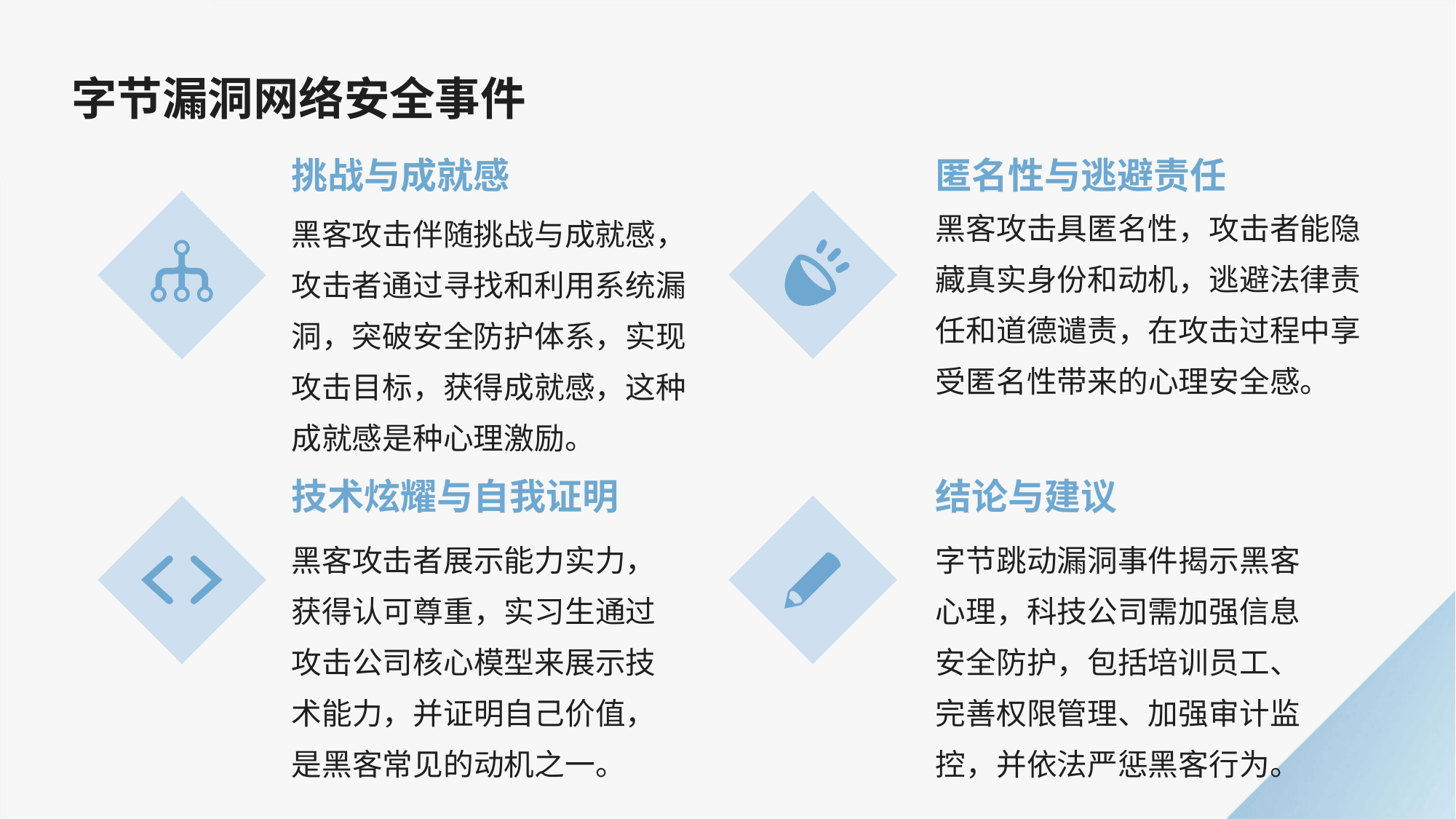

字节漏洞网络安全事件
挑战与成就感
匿名性与逃避责任
黑客攻击具匿名性，攻击者能隐藏真实身份和动机，逃避法律责任和道德谴责，在攻击过程中享受匿名性带来的心理安全感。
黑客攻击伴随挑战与成就感，攻击者通过寻找和利用系统漏洞，突破安全防护体系，实现攻击目标，获得成就感，这种成就感是种心理激励。

技术炫耀与自我证明
结论与建议

黑客攻击者展示能力实力，获得认可尊重，实习生通过攻击公司核心模型来展示技术能力，并证明自己价值，是黑客常见的动机之一。
字节跳动漏洞事件揭示黑客心理，科技公司需加强信息安全防护，包括培训员工、完善权限管理、加强审计监控，并依法严惩黑客行为。